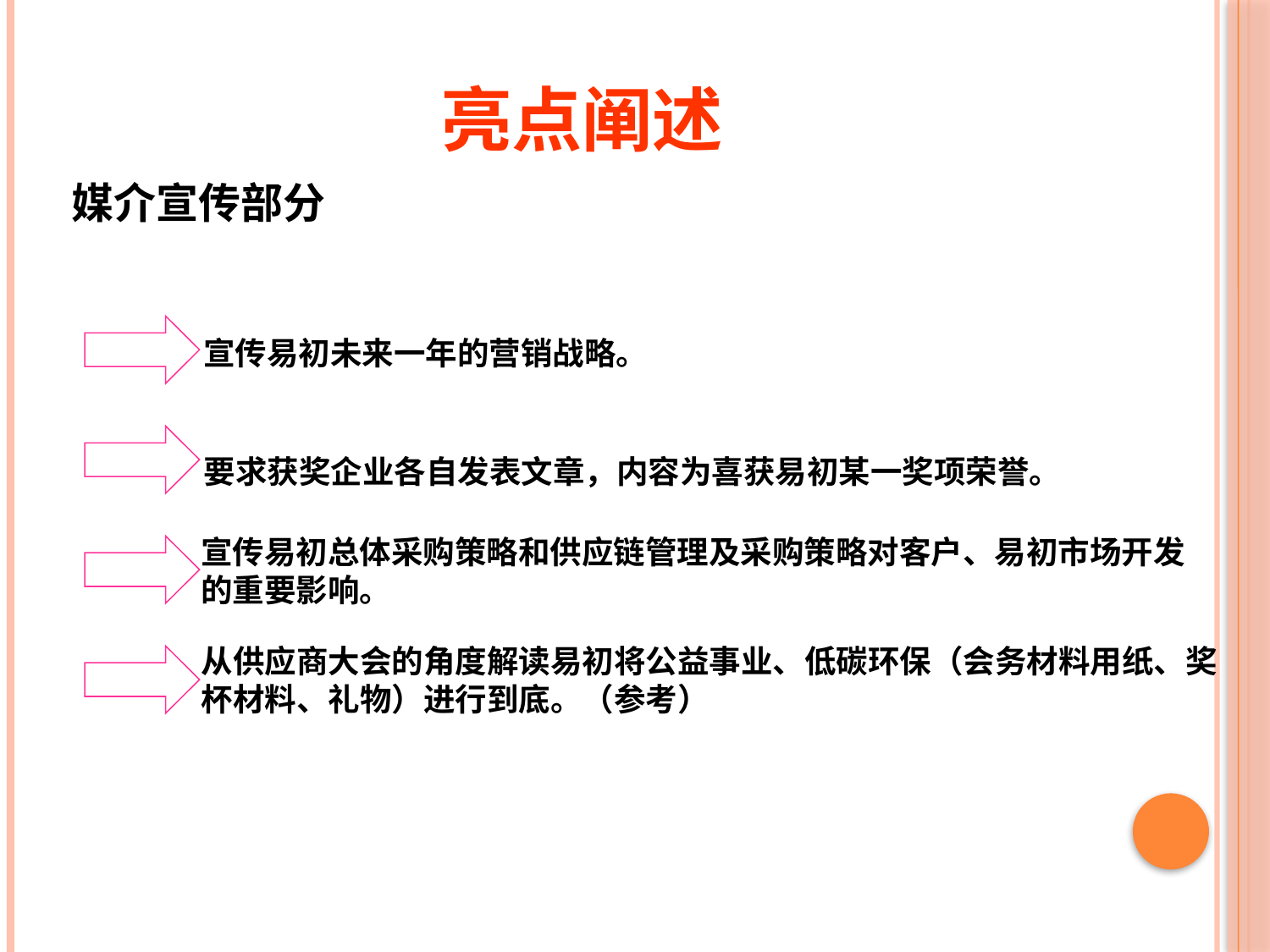

# 亮点阐述
媒介宣传部分

宣传易初未来一年的营销战略。

要求获奖企业各自发表文章，内容为喜获易初某一奖项荣誉。
宣传易初总体采购策略和供应链管理及采购策略对客户、易初市场开发
的重要影响。

从供应商大会的角度解读易初将公益事业、低碳环保（会务材料用纸、奖
杯材料、礼物）进行到底。（参考）